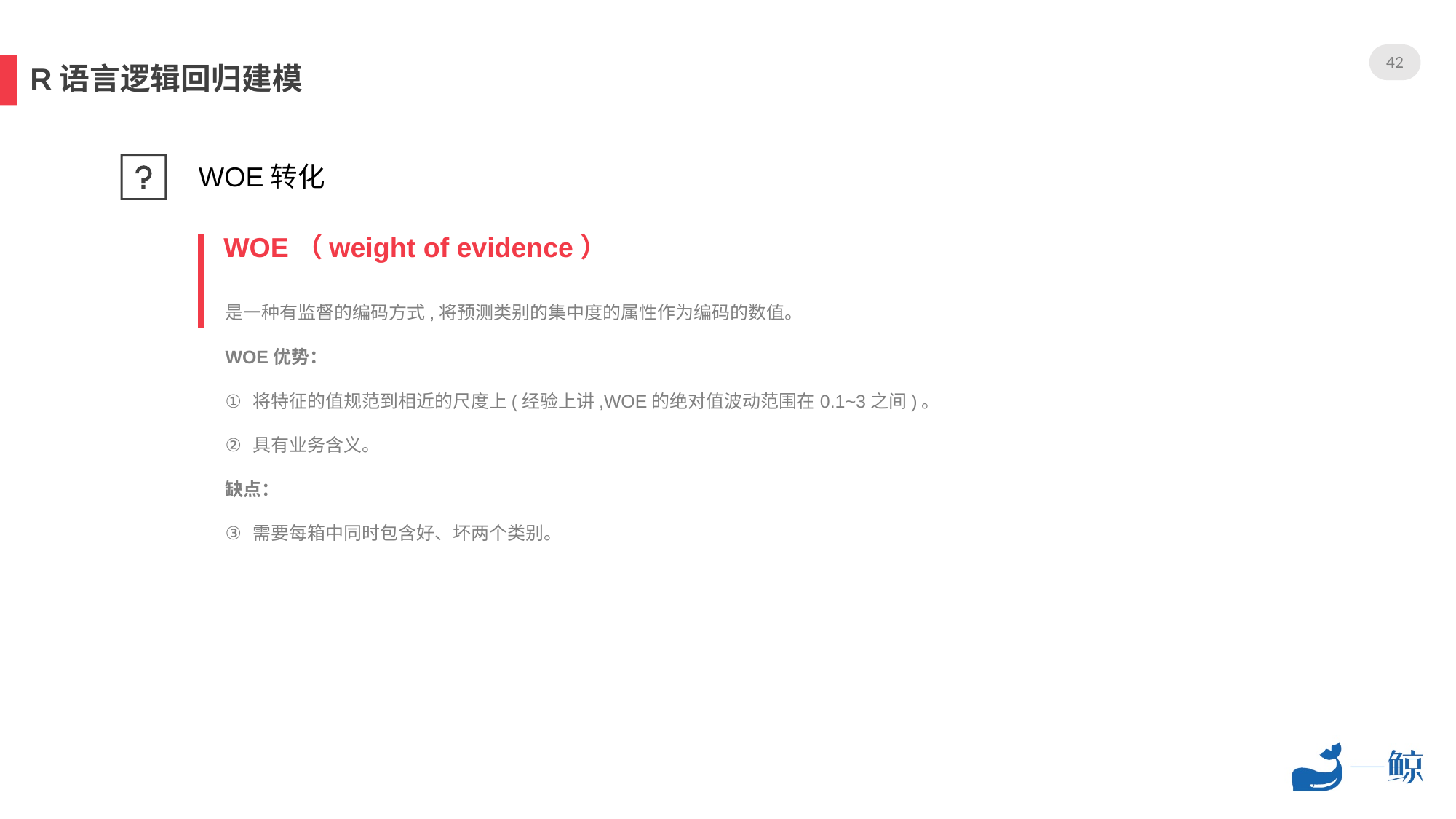

42
R语言逻辑回归建模

WOE转化
WOE（weight of evidence）
是一种有监督的编码方式,将预测类别的集中度的属性作为编码的数值。
WOE优势：
将特征的值规范到相近的尺度上(经验上讲,WOE的绝对值波动范围在0.1~3之间)。
具有业务含义。
缺点：
需要每箱中同时包含好、坏两个类别。